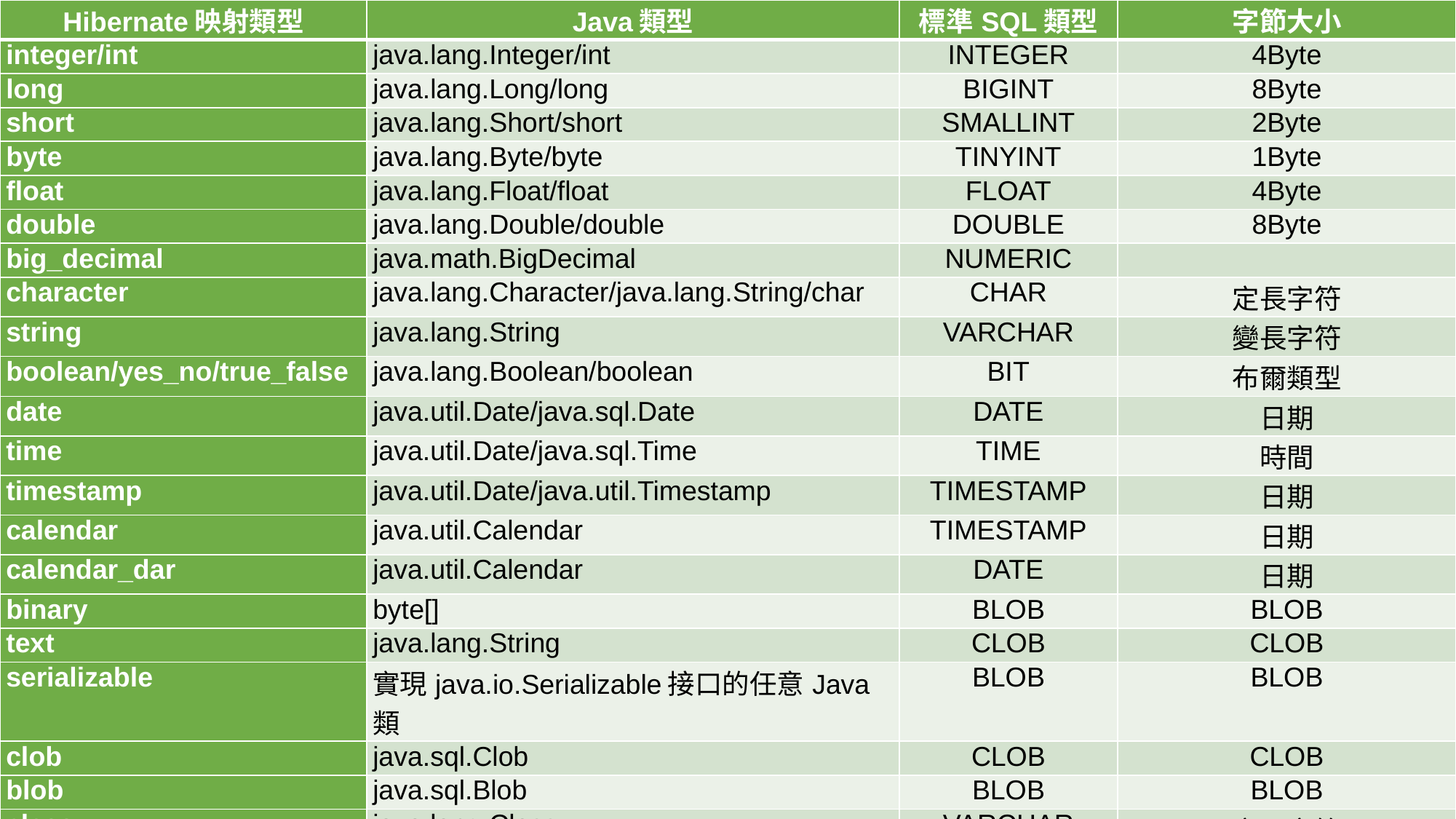

| Hibernate映射類型 | Java類型 | 標準SQL類型 | 字節大小 |
| --- | --- | --- | --- |
| integer/int | java.lang.Integer/int | INTEGER | 4Byte |
| long | java.lang.Long/long | BIGINT | 8Byte |
| short | java.lang.Short/short | SMALLINT | 2Byte |
| byte | java.lang.Byte/byte | TINYINT | 1Byte |
| float | java.lang.Float/float | FLOAT | 4Byte |
| double | java.lang.Double/double | DOUBLE | 8Byte |
| big\_decimal | java.math.BigDecimal | NUMERIC |  |
| character | java.lang.Character/java.lang.String/char | CHAR | 定長字符 |
| string | java.lang.String | VARCHAR | 變長字符 |
| boolean/yes\_no/true\_false | java.lang.Boolean/boolean | BIT | 布爾類型 |
| date | java.util.Date/java.sql.Date | DATE | 日期 |
| time | java.util.Date/java.sql.Time | TIME | 時間 |
| timestamp | java.util.Date/java.util.Timestamp | TIMESTAMP | 日期 |
| calendar | java.util.Calendar | TIMESTAMP | 日期 |
| calendar\_dar | java.util.Calendar | DATE | 日期 |
| binary | byte[] | BLOB | BLOB |
| text | java.lang.String | CLOB | CLOB |
| serializable | 實現java.io.Serializable接口的任意Java類 | BLOB | BLOB |
| clob | java.sql.Clob | CLOB | CLOB |
| blob | java.sql.Blob | BLOB | BLOB |
| class | java.lang.Class | VARCHAR | 定長字符 |
| locale | java.util.Locale | VARCHAR | 定長字符 |
| timezone | java.util.TimeZone | VARCHAR | 定長字符 |
| currency | java.util.Currency | VARCHAR | 定長字符 |